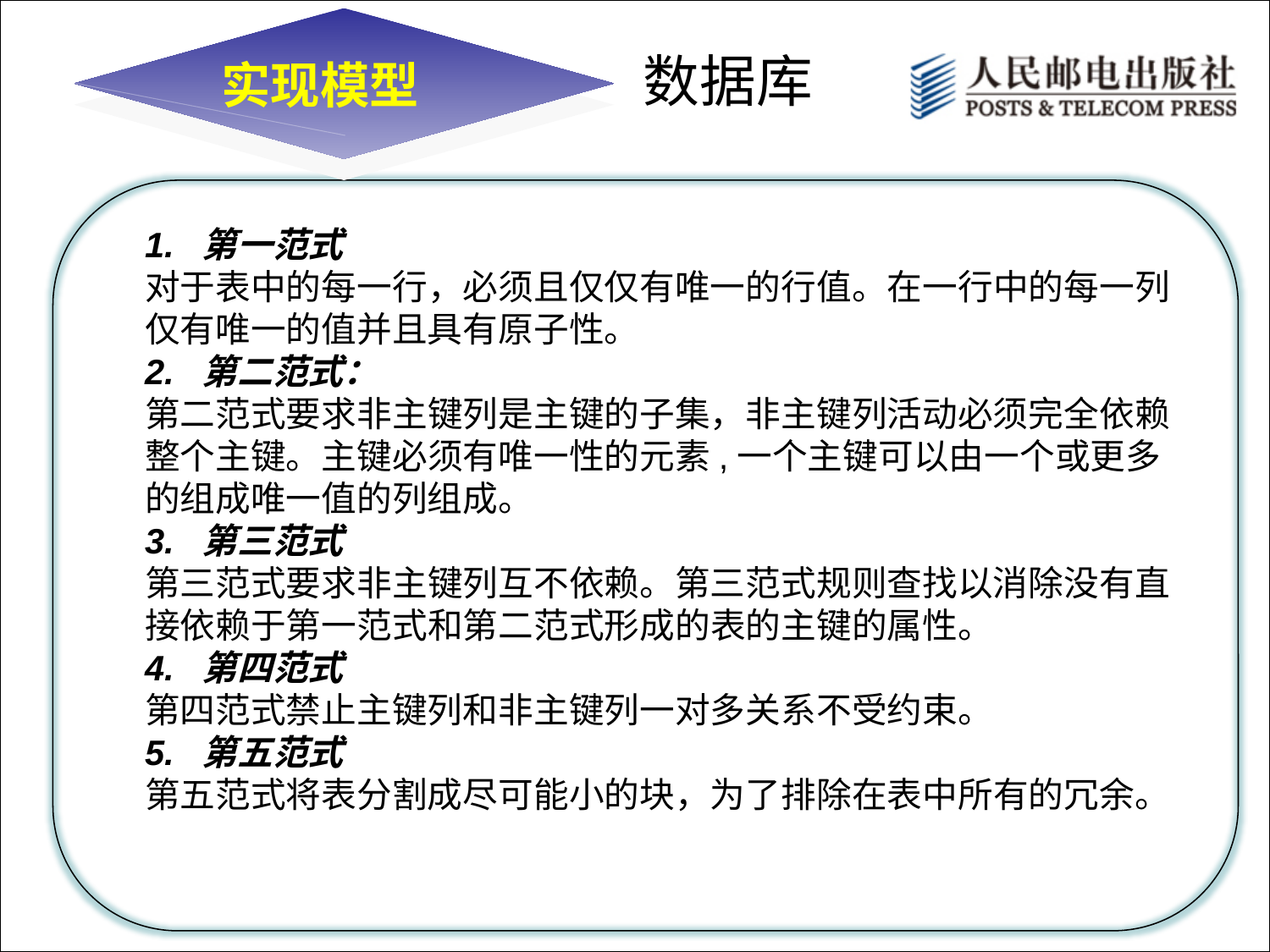

实现模型

数据库

1.  第一范式
对于表中的每一行，必须且仅仅有唯一的行值。在一行中的每一列仅有唯一的值并且具有原子性。
2.  第二范式：
第二范式要求非主键列是主键的子集，非主键列活动必须完全依赖整个主键。主键必须有唯一性的元素,一个主键可以由一个或更多的组成唯一值的列组成。
3.  第三范式
第三范式要求非主键列互不依赖。第三范式规则查找以消除没有直接依赖于第一范式和第二范式形成的表的主键的属性。
4.  第四范式
第四范式禁止主键列和非主键列一对多关系不受约束。
5.  第五范式
第五范式将表分割成尽可能小的块，为了排除在表中所有的冗余。